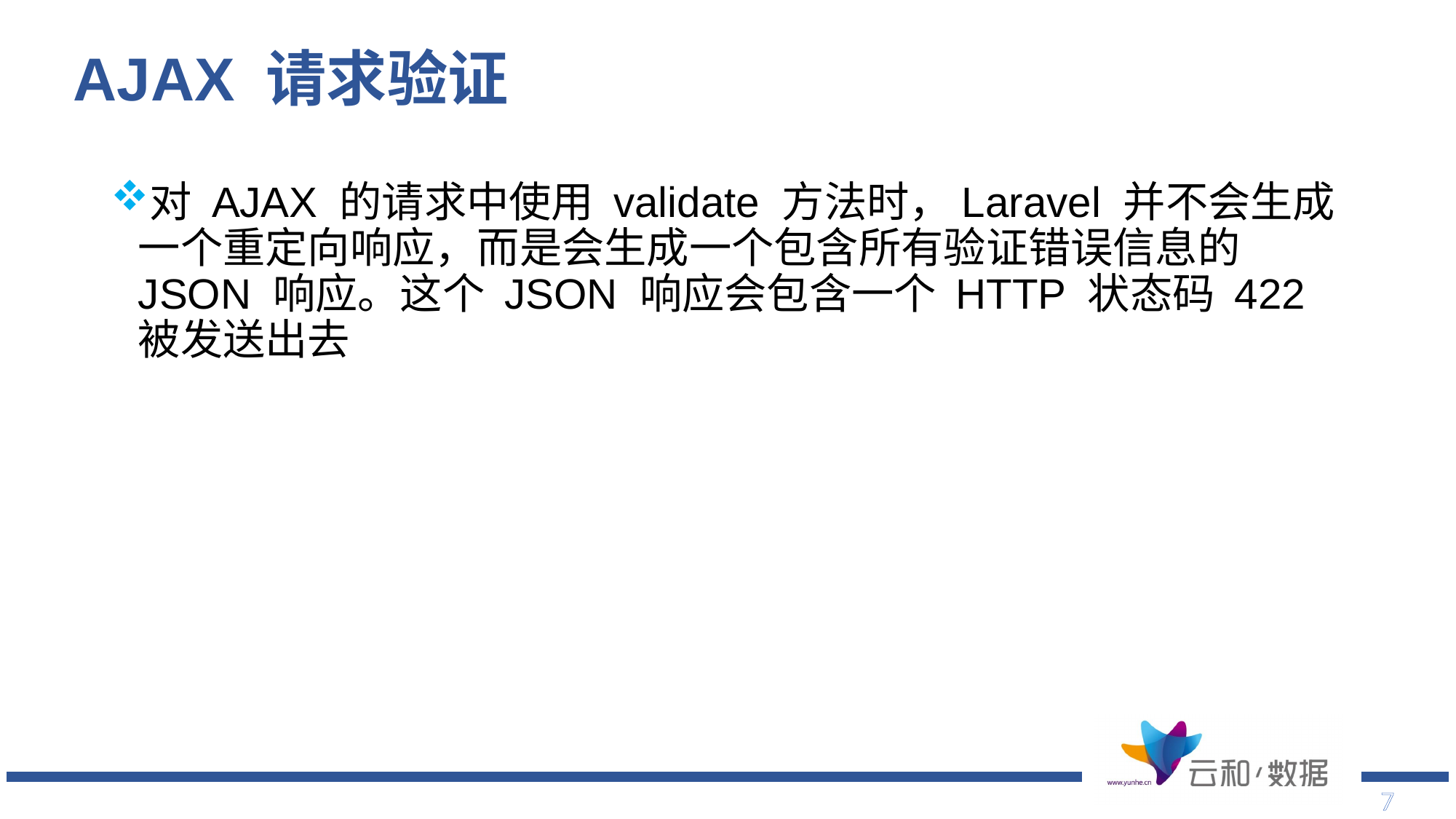

# AJAX 请求验证
对 AJAX 的请求中使用 validate 方法时，Laravel 并不会生成一个重定向响应，而是会生成一个包含所有验证错误信息的 JSON 响应。这个 JSON 响应会包含一个 HTTP 状态码 422 被发送出去